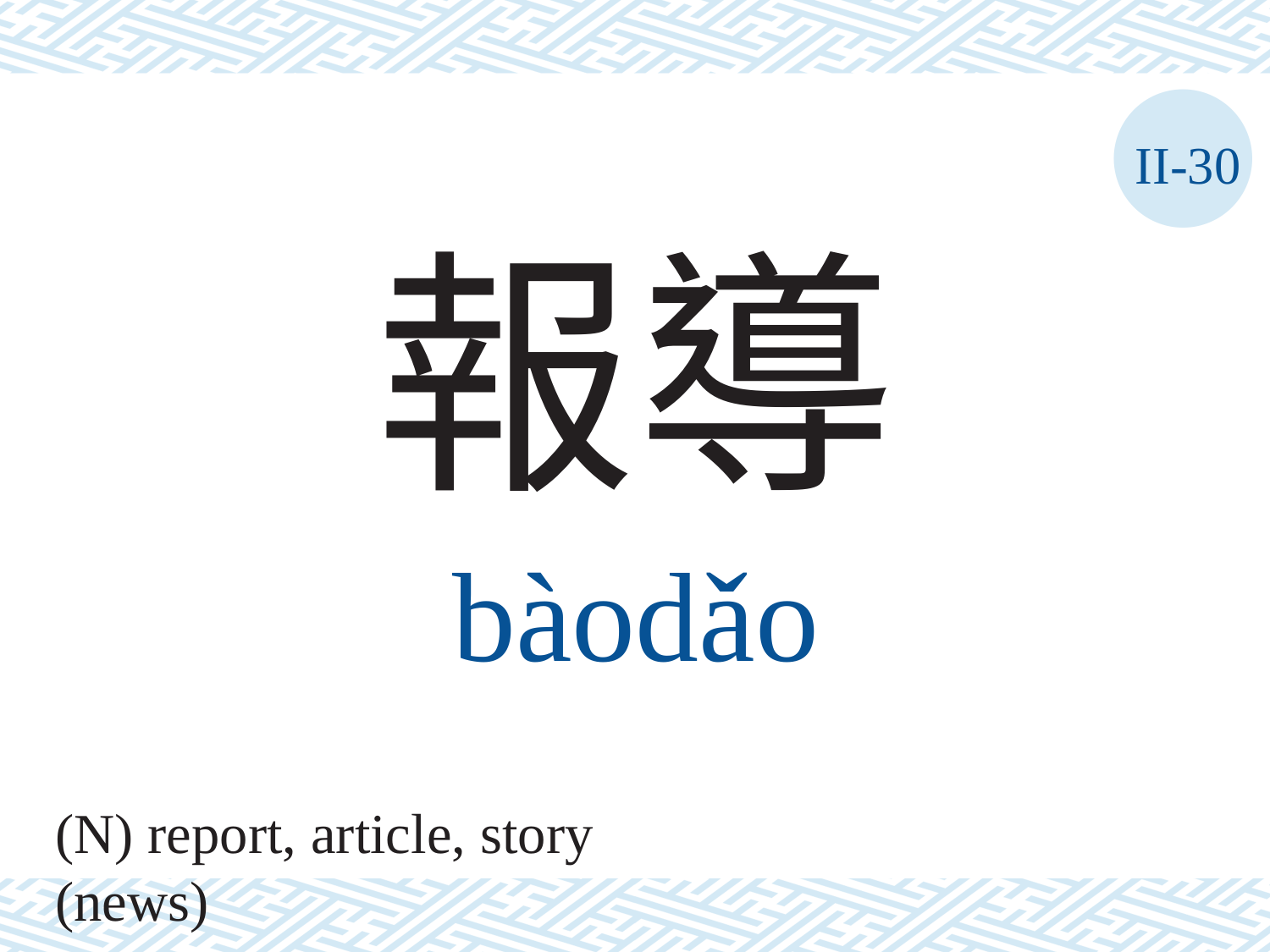

II-30
報導
bàodǎo
(N) report, article, story (news)